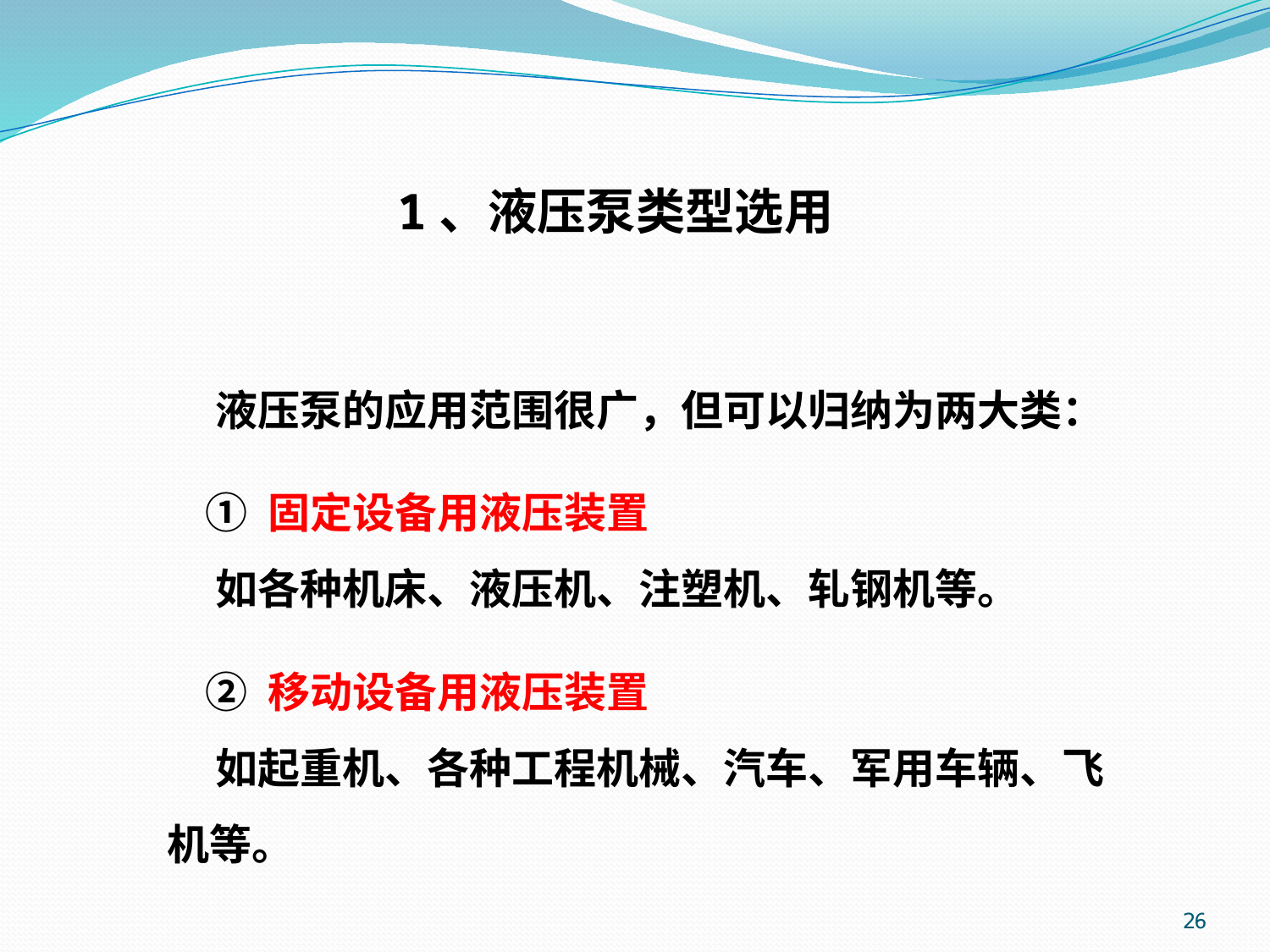

1、液压泵类型选用
    液压泵的应用范围很广，但可以归纳为两大类：
    ① 固定设备用液压装置
    如各种机床、液压机、注塑机、轧钢机等。
    ② 移动设备用液压装置
    如起重机、各种工程机械、汽车、军用车辆、飞机等。
26